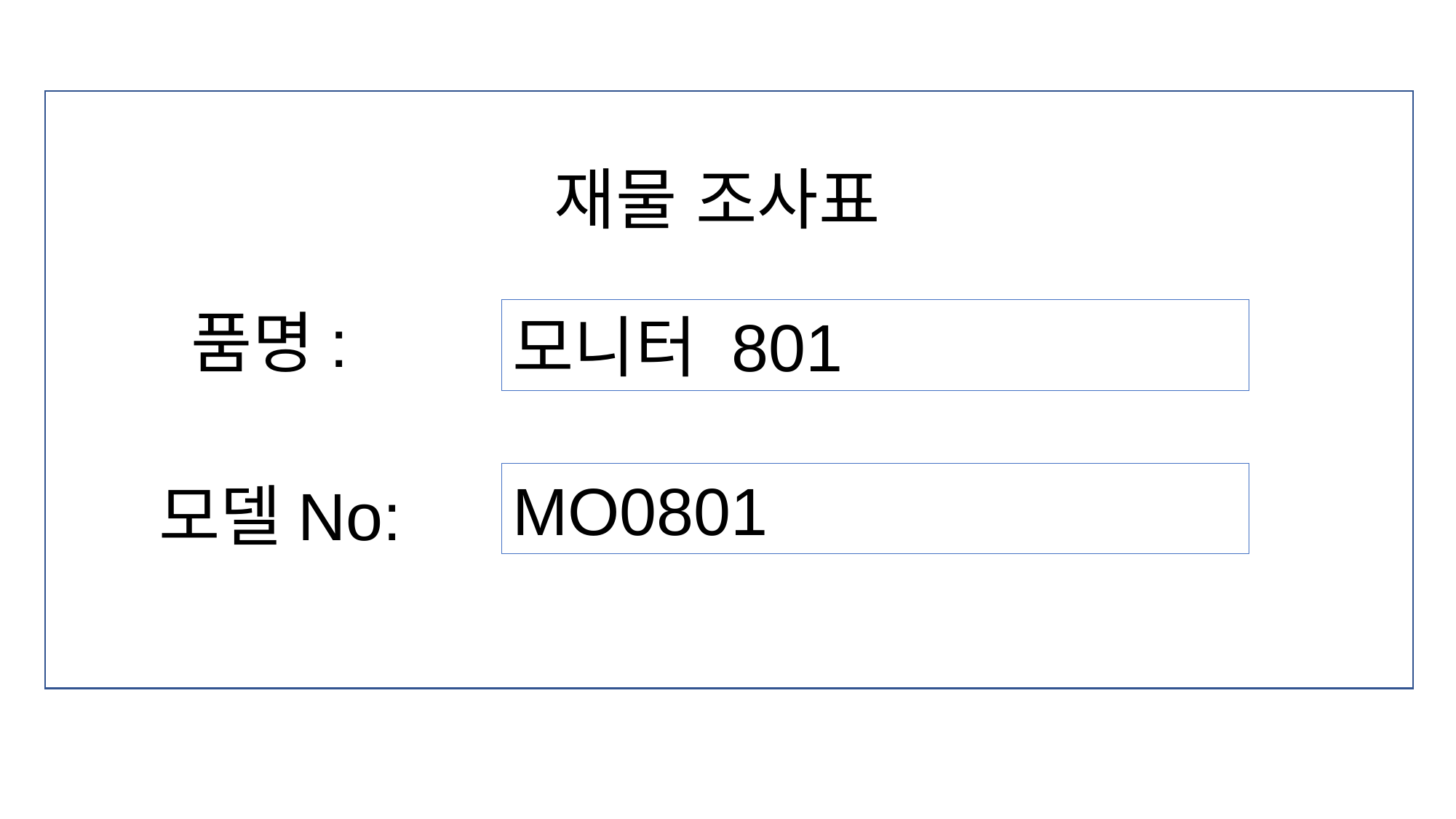

재물 조사표
품명:
모니터 801
MO0801
모델No: